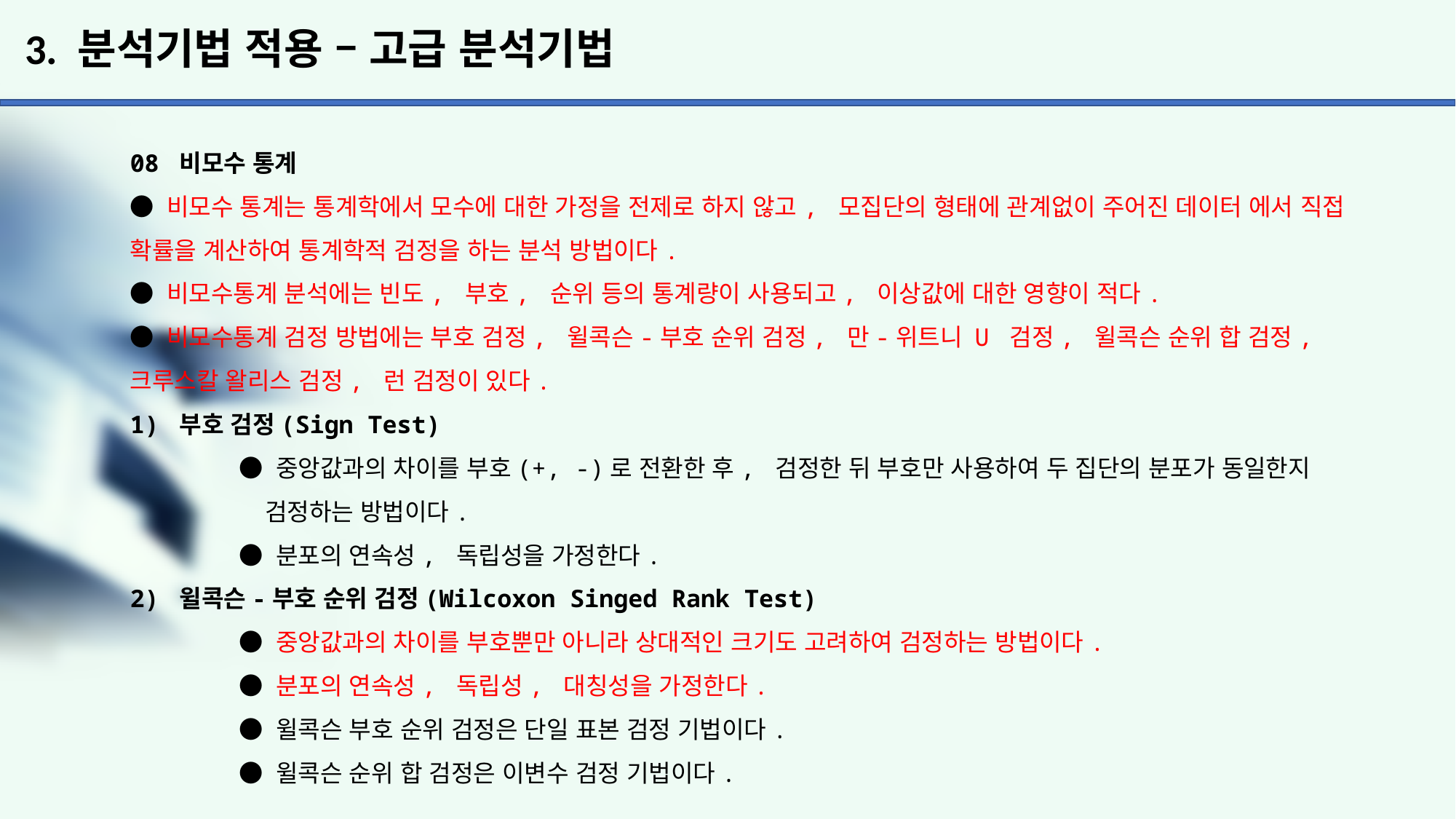

# 3. 분석기법 적용 – 고급 분석기법
08 비모수 통계
● 비모수 통계는 통계학에서 모수에 대한 가정을 전제로 하지 않고, 모집단의 형태에 관계없이 주어진 데이터 에서 직접 확률을 계산하여 통계학적 검정을 하는 분석 방법이다.
● 비모수통계 분석에는 빈도, 부호, 순위 등의 통계량이 사용되고, 이상값에 대한 영향이 적다.
● 비모수통계 검정 방법에는 부호 검정, 윌콕슨-부호 순위 검정, 만-위트니 U 검정, 윌콕슨 순위 합 검정,
크루스칼 왈리스 검정, 런 검정이 있다.
1) 부호 검정(Sign Test)
	● 중앙값과의 차이를 부호(+, -)로 전환한 후, 검정한 뒤 부호만 사용하여 두 집단의 분포가 동일한지
	   검정하는 방법이다.
	● 분포의 연속성, 독립성을 가정한다.
2) 윌콕슨-부호 순위 검정(Wilcoxon Singed Rank Test)
	● 중앙값과의 차이를 부호뿐만 아니라 상대적인 크기도 고려하여 검정하는 방법이다.
	● 분포의 연속성, 독립성, 대칭성을 가정한다.
	● 윌콕슨 부호 순위 검정은 단일 표본 검정 기법이다.
	● 윌콕슨 순위 합 검정은 이변수 검정 기법이다.